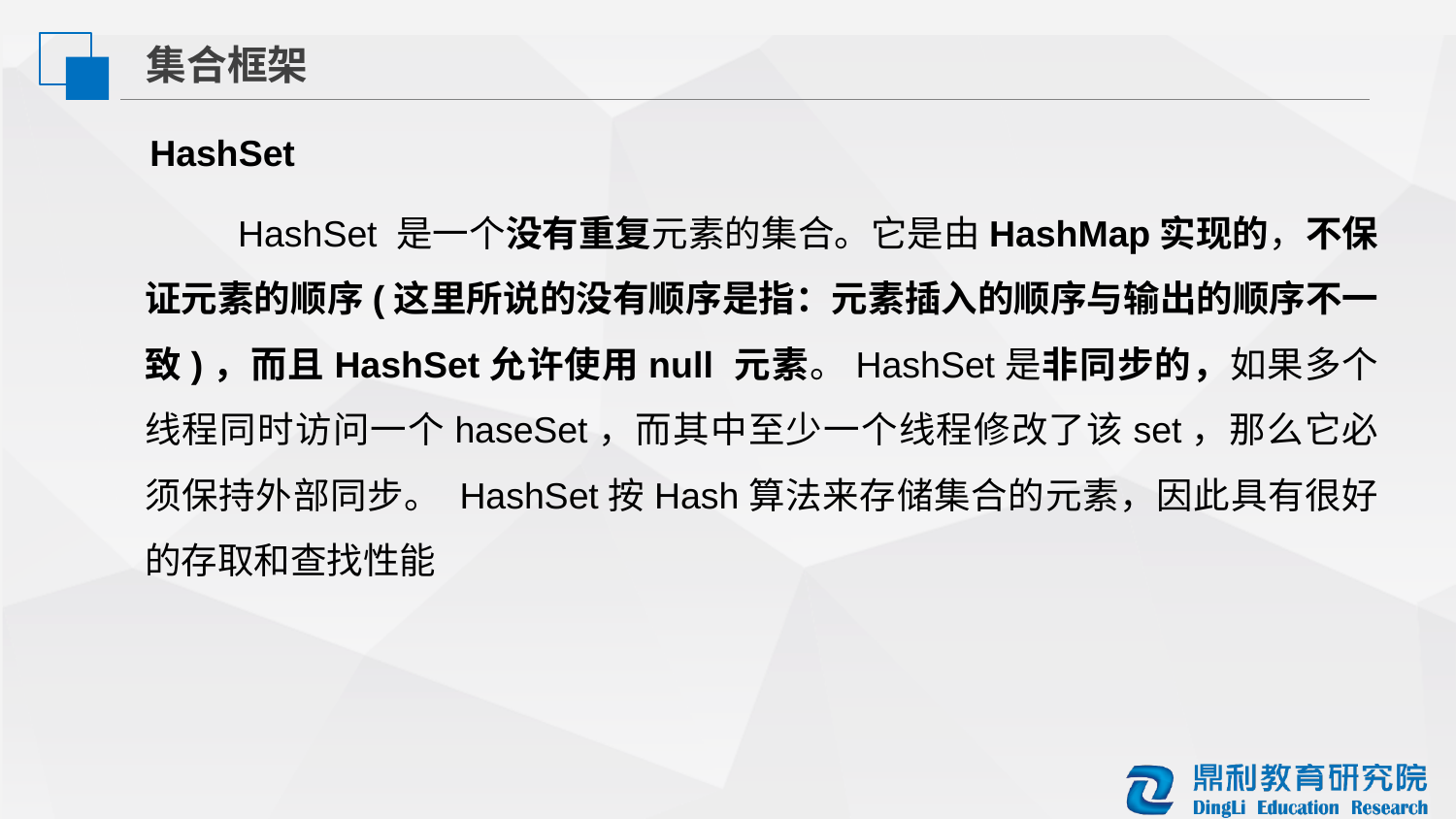

集合框架
HashSet
         HashSet 是一个没有重复元素的集合。它是由HashMap实现的，不保证元素的顺序(这里所说的没有顺序是指：元素插入的顺序与输出的顺序不一致)，而且HashSet允许使用null 元素。HashSet是非同步的，如果多个线程同时访问一个haseSet，而其中至少一个线程修改了该set，那么它必须保持外部同步。 HashSet按Hash算法来存储集合的元素，因此具有很好的存取和查找性能